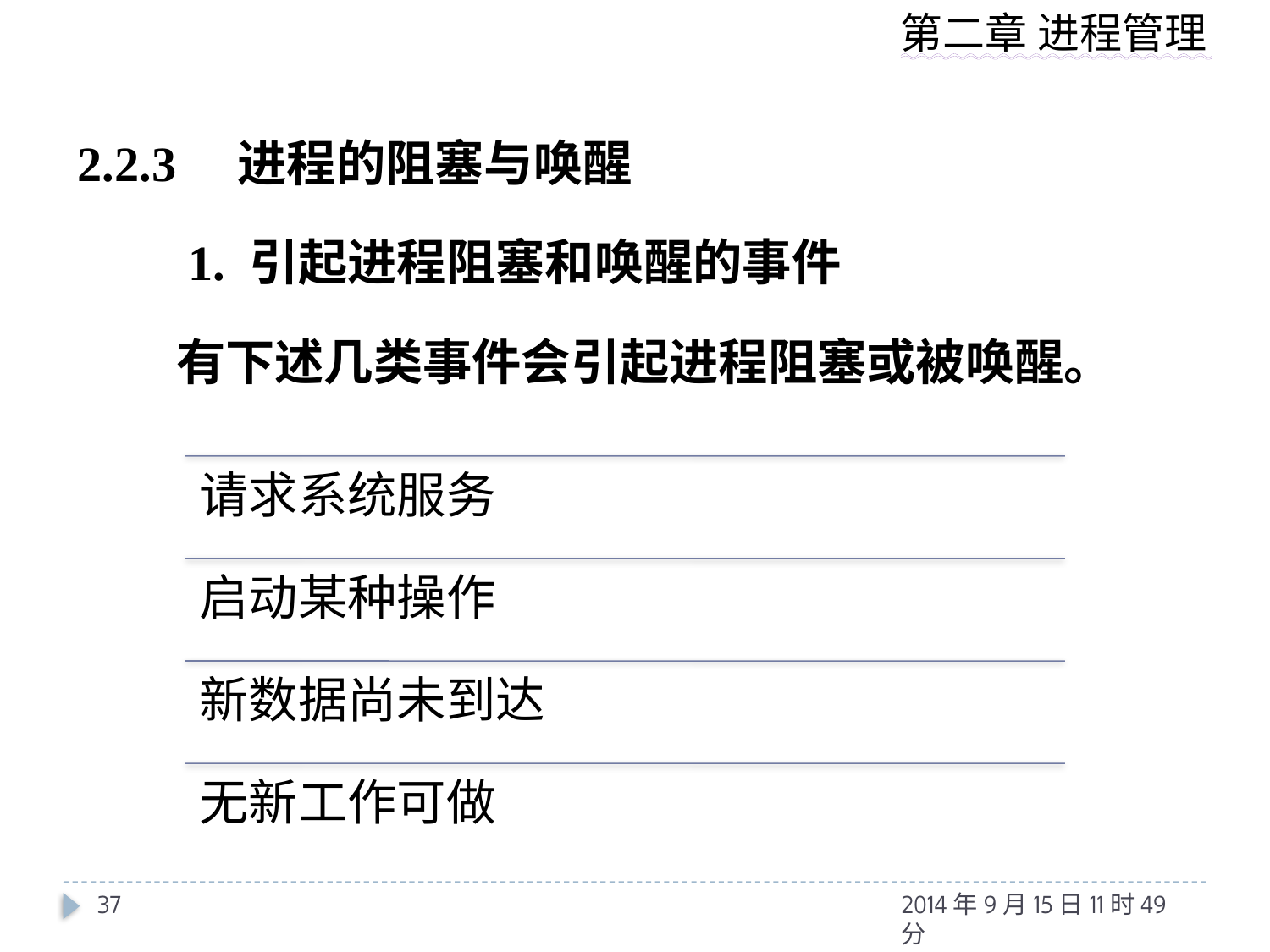

2.2.3　进程的阻塞与唤醒
　　1. 引起进程阻塞和唤醒的事件
　　有下述几类事件会引起进程阻塞或被唤醒。

请求系统服务
启动某种操作
新数据尚未到达
无新工作可做
37
2014年9月15日11时49分